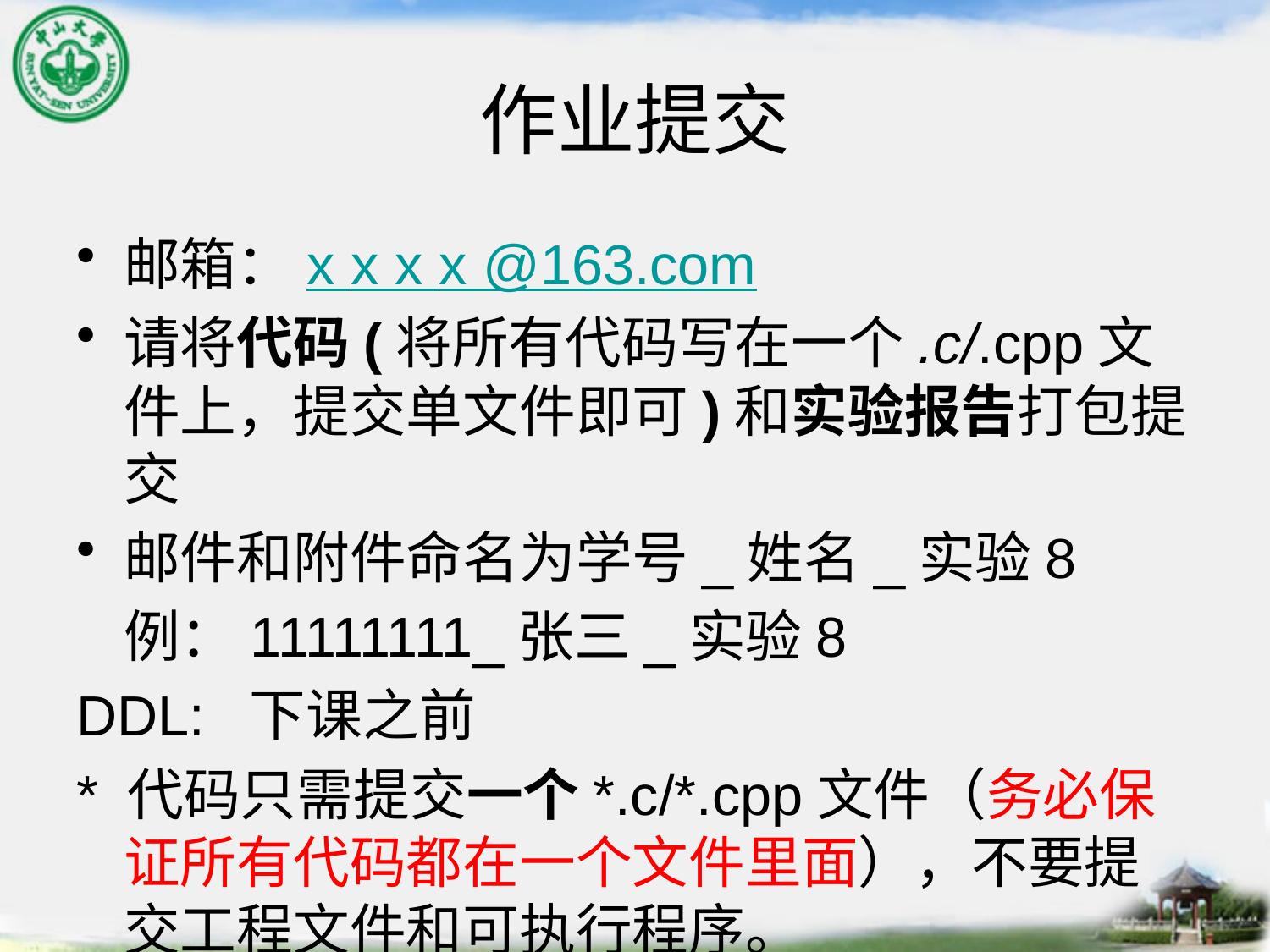

# 作业提交
邮箱：x x x x @163.com
请将代码(将所有代码写在一个.c/.cpp文件上，提交单文件即可)和实验报告打包提交
邮件和附件命名为学号_姓名_实验8
	例：11111111_张三_实验8
DDL:  下课之前
* 代码只需提交一个*.c/*.cpp文件（务必保证所有代码都在一个文件里面），不要提交工程文件和可执行程序。